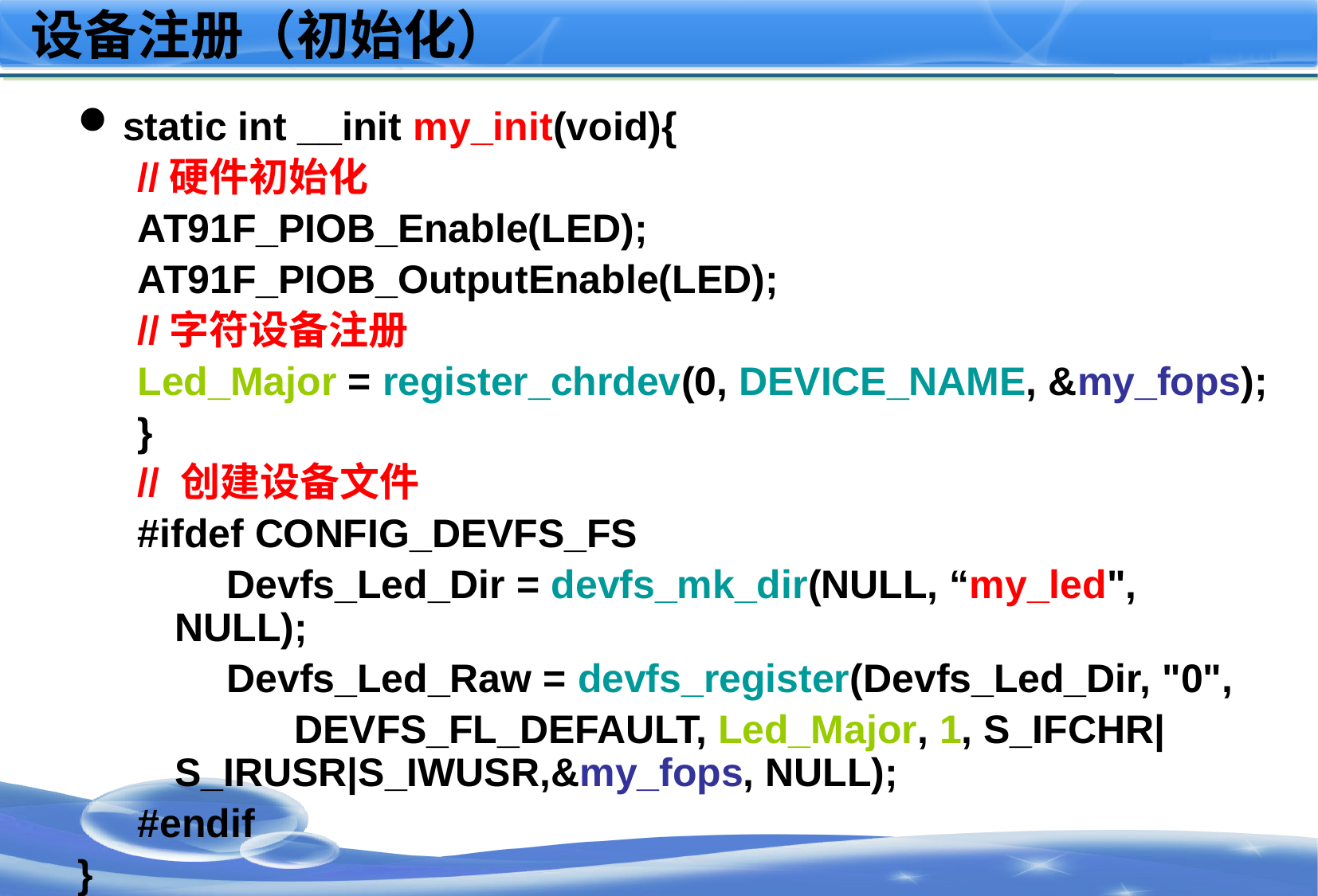

# 设备注册（初始化）
static int __init my_init(void){
//硬件初始化
AT91F_PIOB_Enable(LED);
AT91F_PIOB_OutputEnable(LED);
//字符设备注册
Led_Major = register_chrdev(0, DEVICE_NAME, &my_fops);
}
// 创建设备文件
#ifdef CONFIG_DEVFS_FS
        Devfs_Led_Dir = devfs_mk_dir(NULL, “my_led", NULL);
        Devfs_Led_Raw = devfs_register(Devfs_Led_Dir, "0",
           	DEVFS_FL_DEFAULT, Led_Major, 1, S_IFCHR|S_IRUSR|S_IWUSR,&my_fops, NULL);
#endif
}